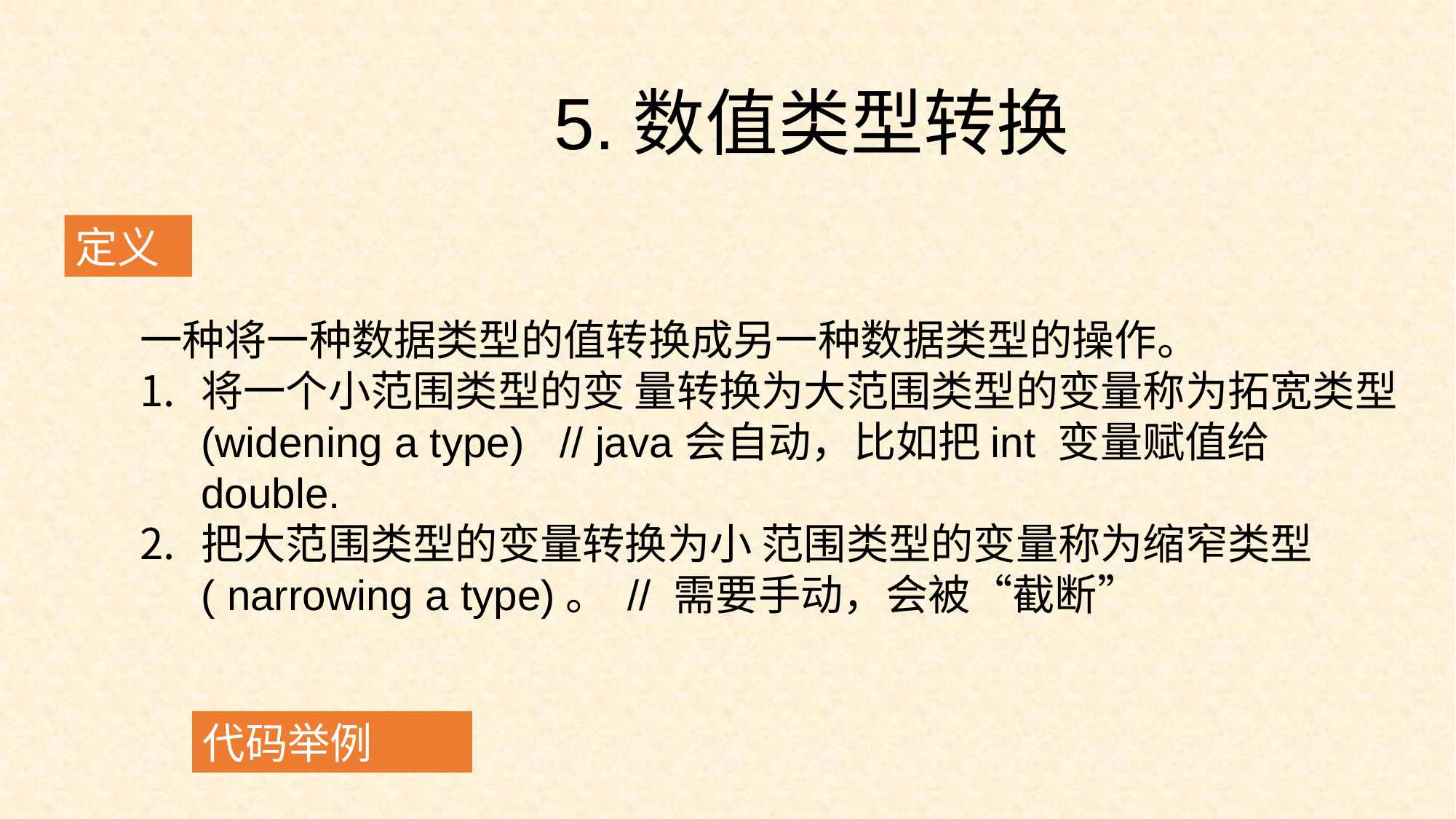

5.数值类型转换
定义
一种将一种数据类型的值转换成另一种数据类型的操作。
将一个小范围类型的变 量转换为大范围类型的变量称为拓宽类型(widening a type)   // java会自动，比如把int 变量赋值给double.
把大范围类型的变量转换为小 范围类型的变量称为缩窄类型( narrowing a type)。 // 需要手动，会被“截断”

代码举例